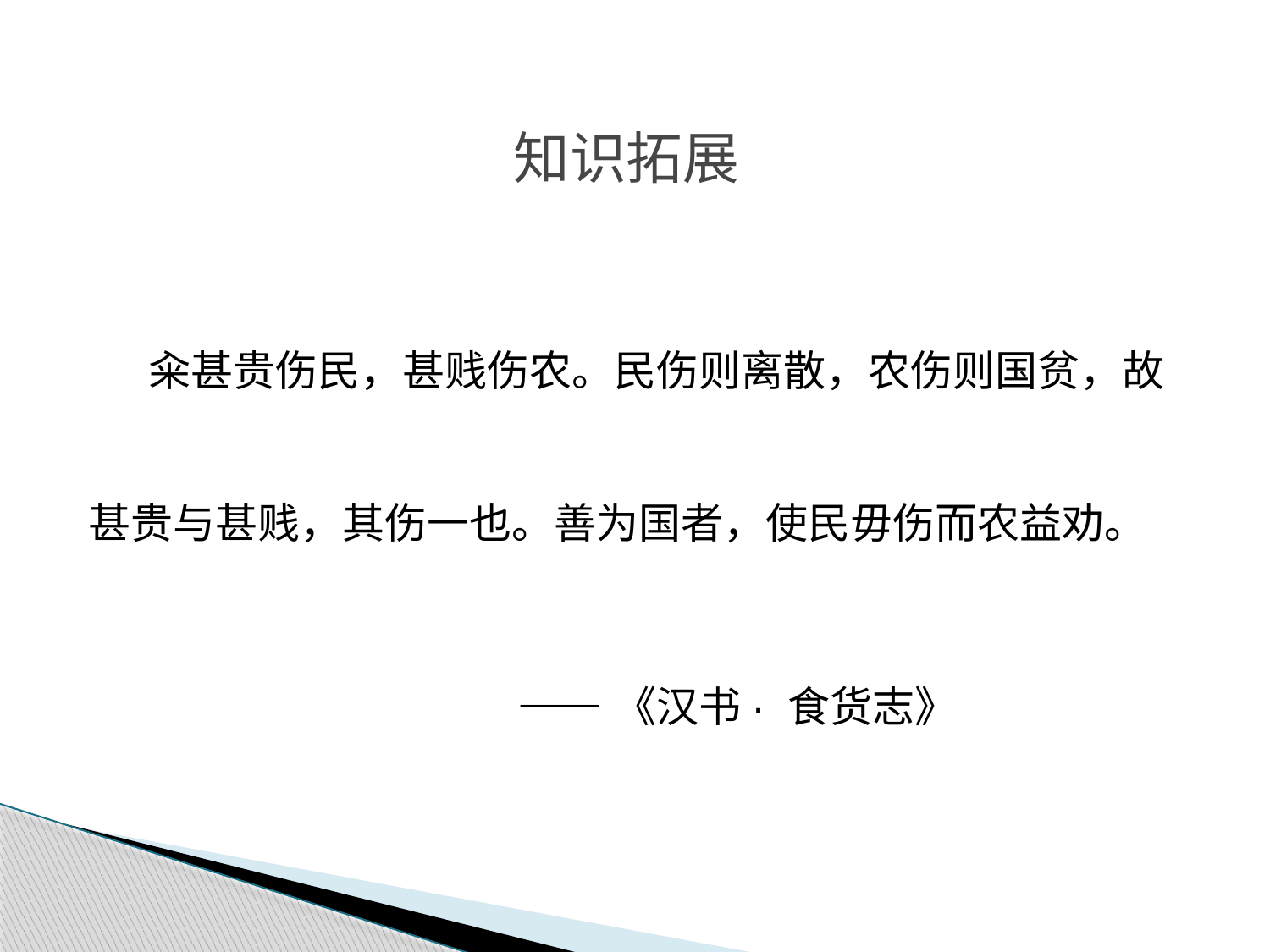

知识拓展
         籴甚贵伤民，甚贱伤农。民伤则离散，农伤则国贫，故甚贵与甚贱，其伤一也。善为国者，使民毋伤而农益劝。
                                                 ——《汉书· 食货志》